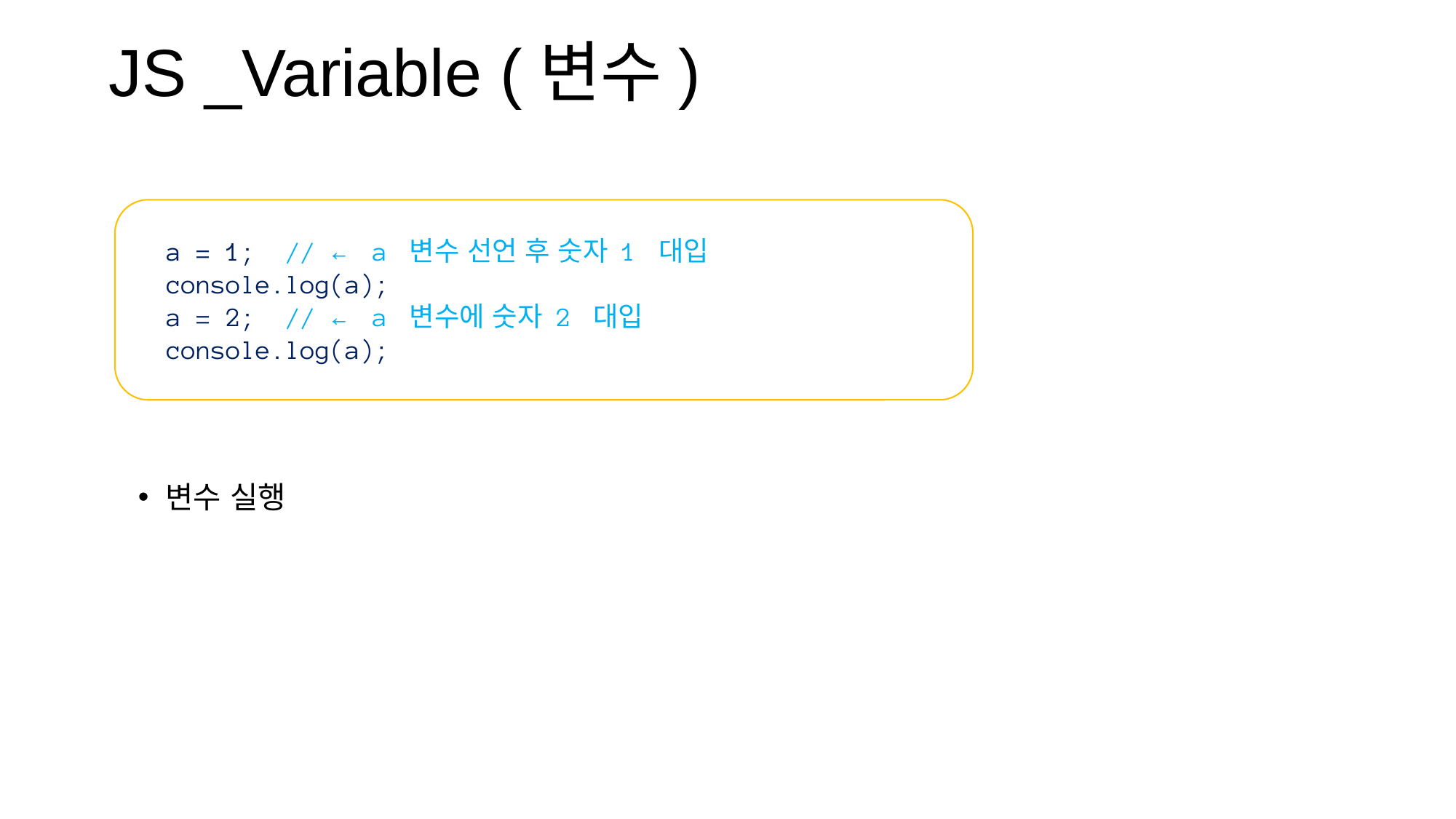

JS _Variable (변수)

변수 실행

a = 1;  // ← a 변수 선언 후 숫자 1 대입
console.log(a);
a = 2;  // ← a 변수에 숫자 2 대입
console.log(a);